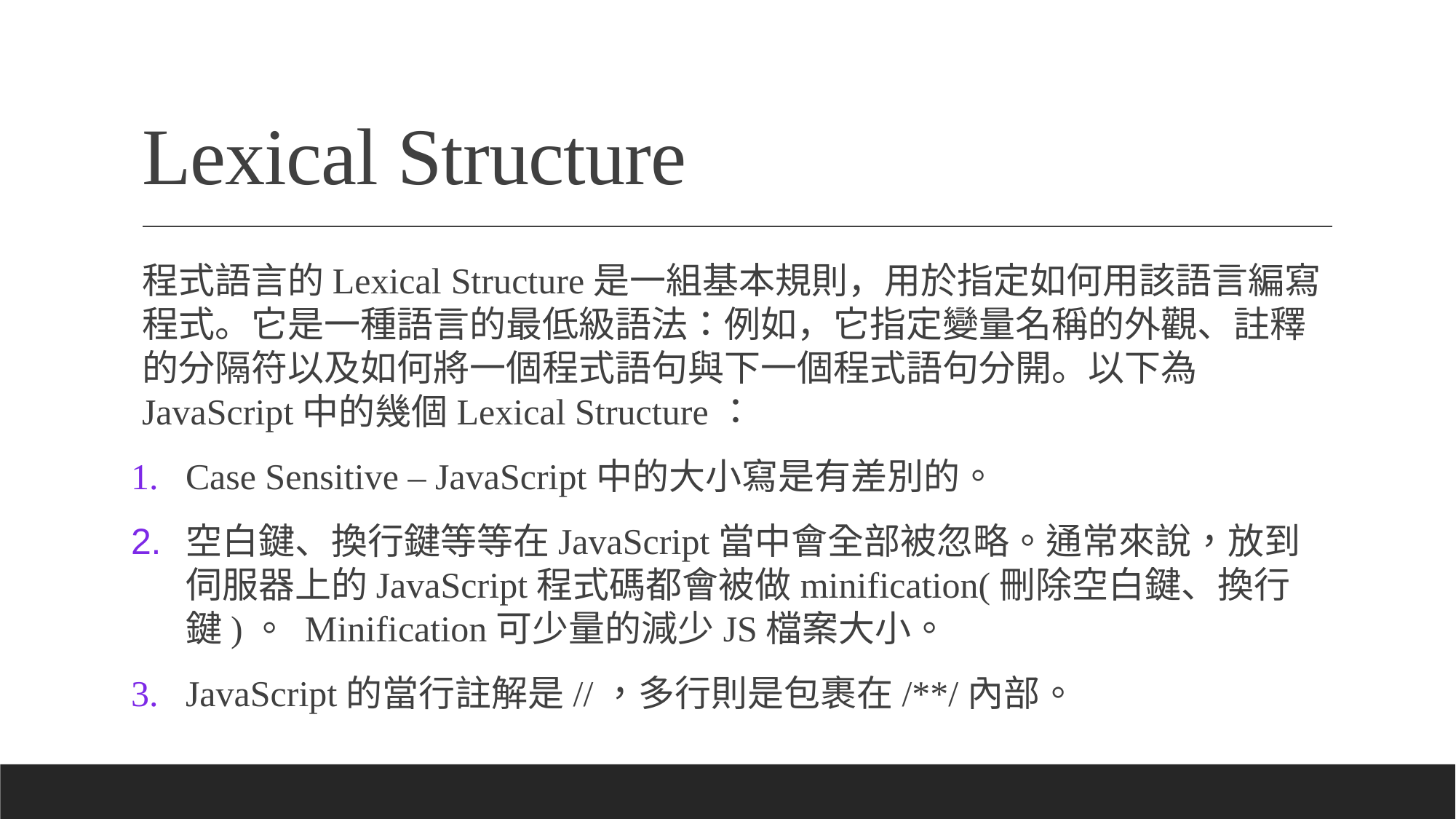

# Lexical Structure
程式語言的Lexical Structure是一組基本規則，用於指定如何用該語言編寫程式。它是一種語言的最低級語法：例如，它指定變量名稱的外觀、註釋的分隔符以及如何將一個程式語句與下一個程式語句分開。以下為JavaScript中的幾個Lexical Structure：
Case Sensitive – JavaScript中的大小寫是有差別的。
空白鍵、換行鍵等等在JavaScript當中會全部被忽略。通常來說，放到伺服器上的JavaScript程式碼都會被做minification(刪除空白鍵、換行鍵)。 Minification可少量的減少JS檔案大小。
JavaScript的當行註解是//，多行則是包裹在/**/內部。